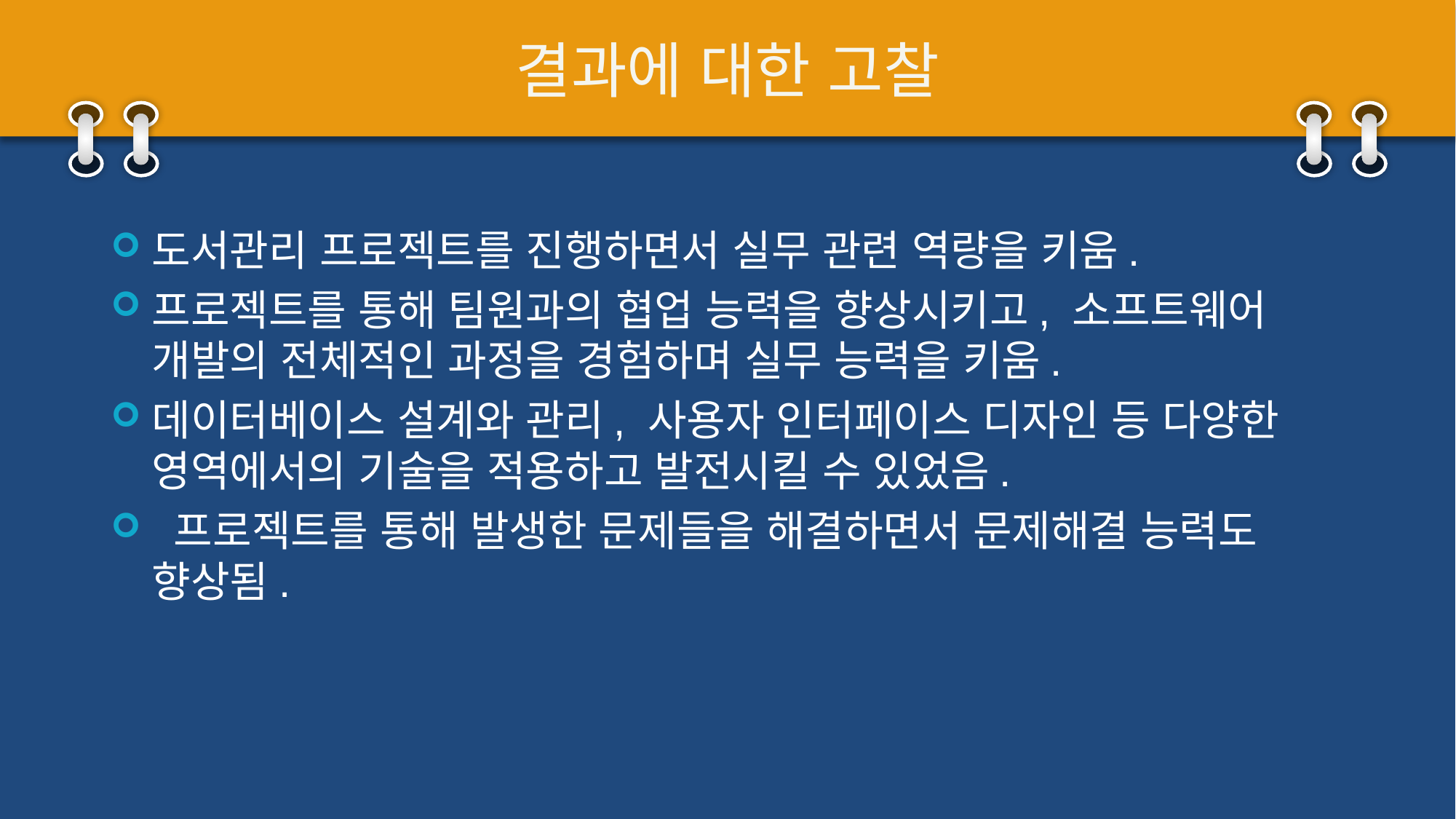

# 결과에 대한 고찰
도서관리 프로젝트를 진행하면서 실무 관련 역량을 키움.
프로젝트를 통해 팀원과의 협업 능력을 향상시키고, 소프트웨어 개발의 전체적인 과정을 경험하며 실무 능력을 키움.
데이터베이스 설계와 관리, 사용자 인터페이스 디자인 등 다양한 영역에서의 기술을 적용하고 발전시킬 수 있었음.
 프로젝트를 통해 발생한 문제들을 해결하면서 문제해결 능력도 향상됨.